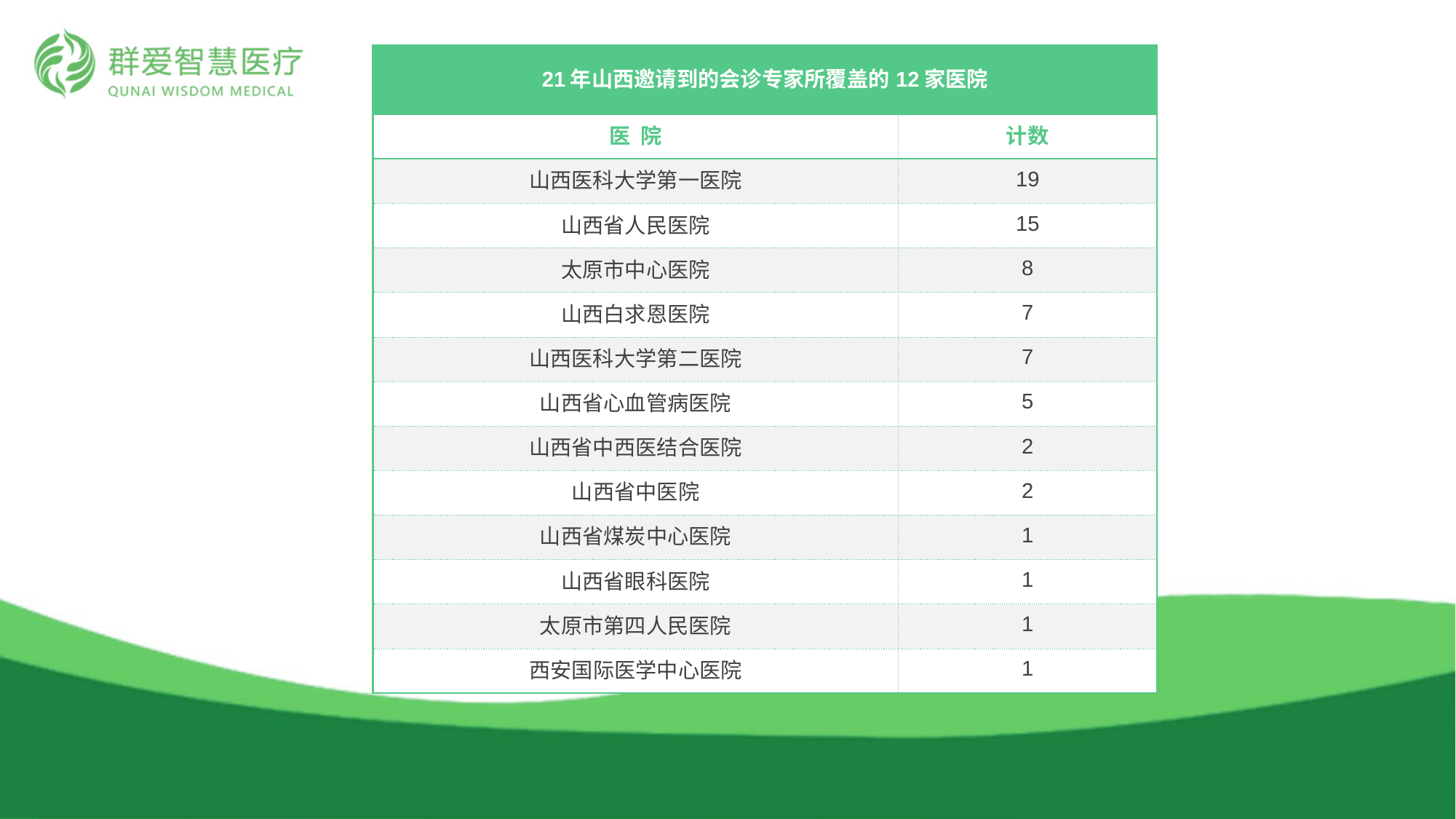

| 21年山西邀请到的会诊专家所覆盖的12家医院 |  |
| --- | --- |
| 医 院 | 计数 |
| 山西医科大学第一医院 | 19 |
| 山西省人民医院 | 15 |
| 太原市中心医院 | 8 |
| 山西白求恩医院 | 7 |
| 山西医科大学第二医院 | 7 |
| 山西省心血管病医院 | 5 |
| 山西省中西医结合医院 | 2 |
| 山西省中医院 | 2 |
| 山西省煤炭中心医院 | 1 |
| 山西省眼科医院 | 1 |
| 太原市第四人民医院 | 1 |
| 西安国际医学中心医院 | 1 |